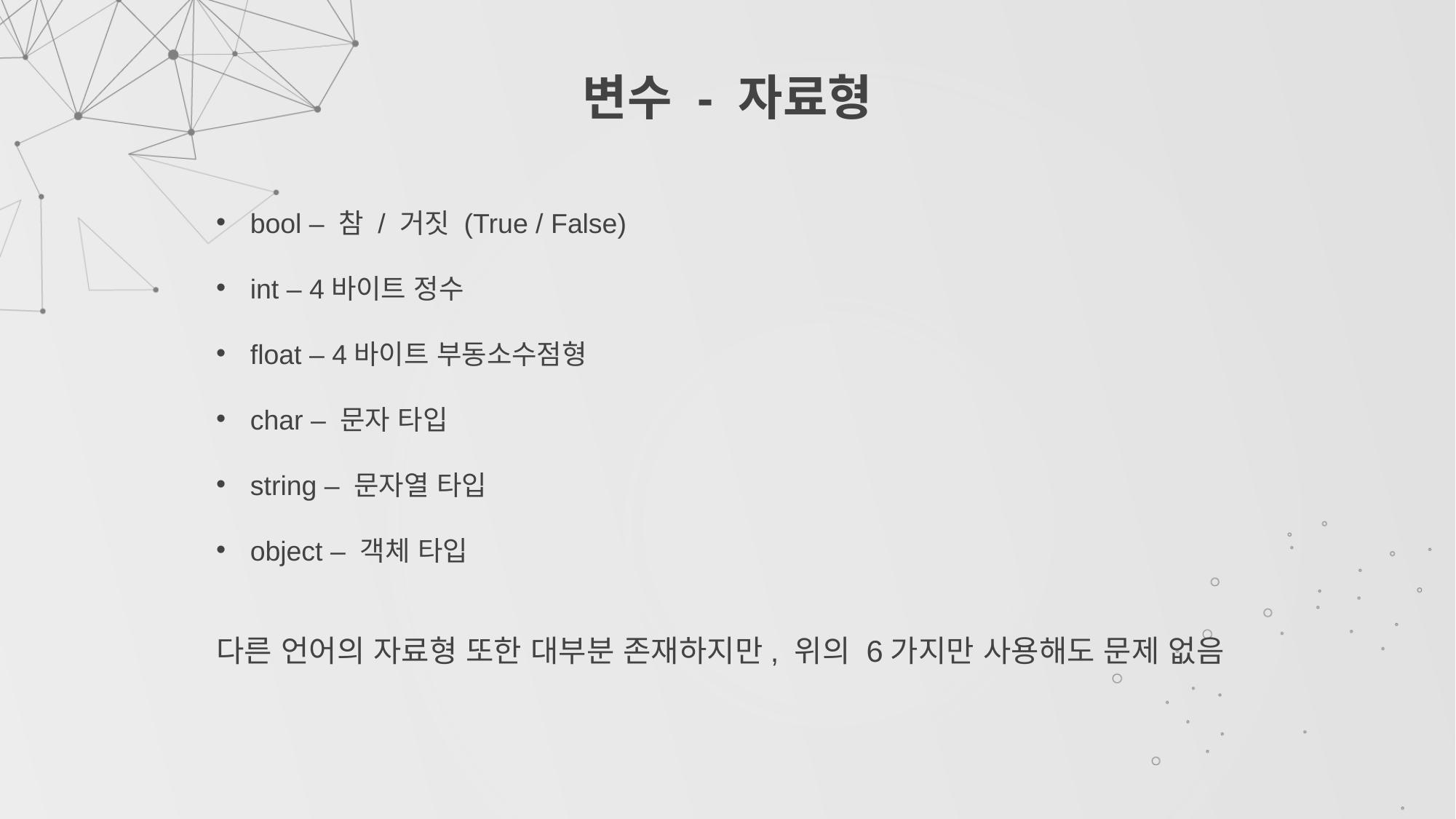

# 변수 - 자료형
bool – 참 / 거짓 (True / False)

int – 4바이트 정수

float – 4바이트 부동소수점형

char – 문자 타입

string – 문자열 타입

object – 객체 타입

다른 언어의 자료형 또한 대부분 존재하지만, 위의 6가지만 사용해도 문제 없음